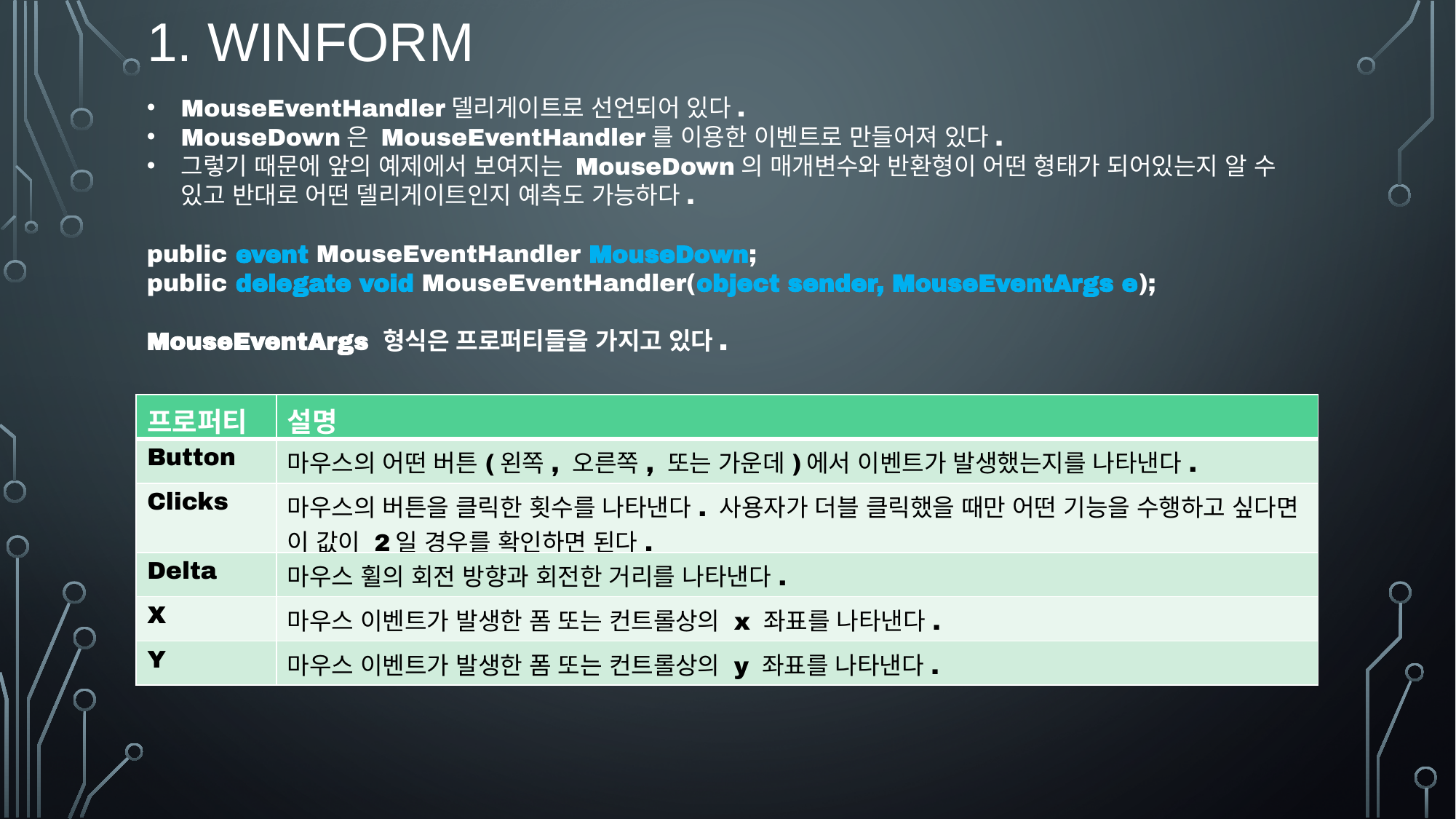

# 1. winform
MouseEventHandler델리게이트로 선언되어 있다.
MouseDown은 MouseEventHandler를 이용한 이벤트로 만들어져 있다.
그렇기 때문에 앞의 예제에서 보여지는 MouseDown의 매개변수와 반환형이 어떤 형태가 되어있는지 알 수 있고 반대로 어떤 델리게이트인지 예측도 가능하다.

public event MouseEventHandler MouseDown;
public delegate void MouseEventHandler(object sender, MouseEventArgs e);

MouseEventArgs 형식은 프로퍼티들을 가지고 있다.
| 프로퍼티 | 설명 |
| --- | --- |
| Button | 마우스의 어떤 버튼(왼쪽, 오른쪽, 또는 가운데)에서 이벤트가 발생했는지를 나타낸다. |
| Clicks | 마우스의 버튼을 클릭한 횟수를 나타낸다. 사용자가 더블 클릭했을 때만 어떤 기능을 수행하고 싶다면 이 값이 2일 경우를 확인하면 된다. |
| Delta | 마우스 휠의 회전 방향과 회전한 거리를 나타낸다. |
| X | 마우스 이벤트가 발생한 폼 또는 컨트롤상의 x 좌표를 나타낸다. |
| Y | 마우스 이벤트가 발생한 폼 또는 컨트롤상의 y 좌표를 나타낸다. |